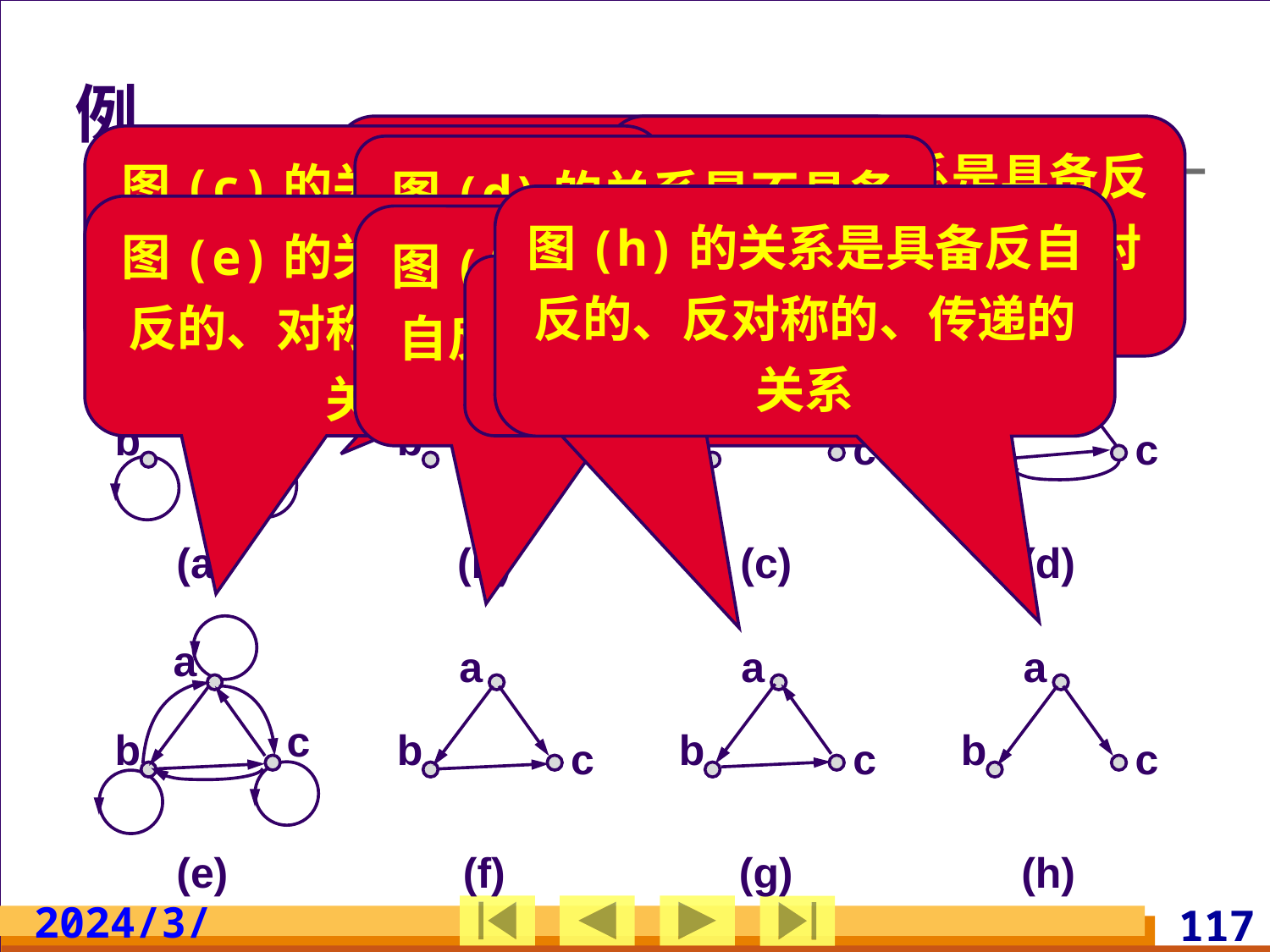

# 例
图(a)的关系是自反的、对称的、反对称的、传递的关系
图(b)的关系是具备反自反的、对称的、反对称的、传递的关系
图(c)的关系是具备对称的、反对称的、传递的关系
图(d)的关系是不具备任何的性质关系
　　设A＝{a,b,c},试判断如下图所示A上关系的
性质：
图(h)的关系是具备反自反的、反对称的、传递的关系
图(e)的关系是具备自反的、对称的、传递的关系
图(f)的关系是具备反自反的、反对称的、传递的关系
图(g)的关系是具备反自反的、反对称的关系

a

b

c

(a)

a

b

c

(c)

a

b

c

(d)
a

b

c

(b)

a

c
b

(e)
a

b

c

(f)
a

b

c

(g)
a

b

c

(h)
2024/3/10